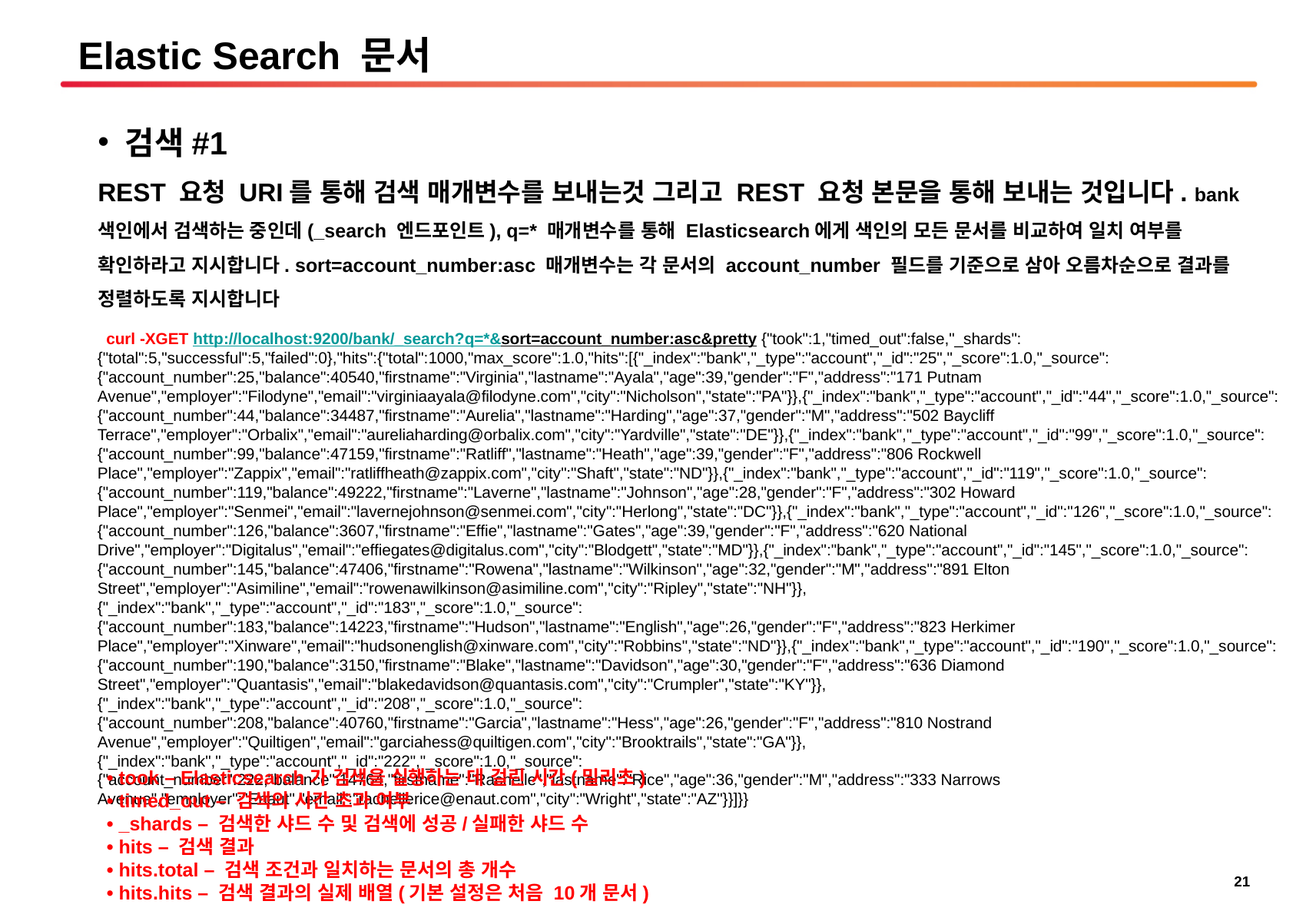

# Elastic Search 문서

검색#1
REST 요청 URI를 통해 검색 매개변수를 보내는것 그리고 REST 요청 본문을 통해 보내는 것입니다. bank 색인에서 검색하는 중인데(_search 엔드포인트), q=* 매개변수를 통해 Elasticsearch에게 색인의 모든 문서를 비교하여 일치 여부를 확인하라고 지시합니다. sort=account_number:asc 매개변수는 각 문서의 account_number 필드를 기준으로 삼아 오름차순으로 결과를 정렬하도록 지시합니다
  curl -XGET http://localhost:9200/bank/_search?q=*&sort=account_number:asc&pretty {"took":1,"timed_out":false,"_shards":{"total":5,"successful":5,"failed":0},"hits":{"total":1000,"max_score":1.0,"hits":[{"_index":"bank","_type":"account","_id":"25","_score":1.0,"_source":{"account_number":25,"balance":40540,"firstname":"Virginia","lastname":"Ayala","age":39,"gender":"F","address":"171 Putnam Avenue","employer":"Filodyne","email":"virginiaayala@filodyne.com","city":"Nicholson","state":"PA"}},{"_index":"bank","_type":"account","_id":"44","_score":1.0,"_source":{"account_number":44,"balance":34487,"firstname":"Aurelia","lastname":"Harding","age":37,"gender":"M","address":"502 Baycliff Terrace","employer":"Orbalix","email":"aureliaharding@orbalix.com","city":"Yardville","state":"DE"}},{"_index":"bank","_type":"account","_id":"99","_score":1.0,"_source":{"account_number":99,"balance":47159,"firstname":"Ratliff","lastname":"Heath","age":39,"gender":"F","address":"806 Rockwell Place","employer":"Zappix","email":"ratliffheath@zappix.com","city":"Shaft","state":"ND"}},{"_index":"bank","_type":"account","_id":"119","_score":1.0,"_source":{"account_number":119,"balance":49222,"firstname":"Laverne","lastname":"Johnson","age":28,"gender":"F","address":"302 Howard Place","employer":"Senmei","email":"lavernejohnson@senmei.com","city":"Herlong","state":"DC"}},{"_index":"bank","_type":"account","_id":"126","_score":1.0,"_source":{"account_number":126,"balance":3607,"firstname":"Effie","lastname":"Gates","age":39,"gender":"F","address":"620 National Drive","employer":"Digitalus","email":"effiegates@digitalus.com","city":"Blodgett","state":"MD"}},{"_index":"bank","_type":"account","_id":"145","_score":1.0,"_source":{"account_number":145,"balance":47406,"firstname":"Rowena","lastname":"Wilkinson","age":32,"gender":"M","address":"891 Elton Street","employer":"Asimiline","email":"rowenawilkinson@asimiline.com","city":"Ripley","state":"NH"}},{"_index":"bank","_type":"account","_id":"183","_score":1.0,"_source":{"account_number":183,"balance":14223,"firstname":"Hudson","lastname":"English","age":26,"gender":"F","address":"823 Herkimer Place","employer":"Xinware","email":"hudsonenglish@xinware.com","city":"Robbins","state":"ND"}},{"_index":"bank","_type":"account","_id":"190","_score":1.0,"_source":{"account_number":190,"balance":3150,"firstname":"Blake","lastname":"Davidson","age":30,"gender":"F","address":"636 Diamond Street","employer":"Quantasis","email":"blakedavidson@quantasis.com","city":"Crumpler","state":"KY"}},{"_index":"bank","_type":"account","_id":"208","_score":1.0,"_source":{"account_number":208,"balance":40760,"firstname":"Garcia","lastname":"Hess","age":26,"gender":"F","address":"810 Nostrand Avenue","employer":"Quiltigen","email":"garciahess@quiltigen.com","city":"Brooktrails","state":"GA"}},{"_index":"bank","_type":"account","_id":"222","_score":1.0,"_source":{"account_number":222,"balance":14764,"firstname":"Rachelle","lastname":"Rice","age":36,"gender":"M","address":"333 Narrows Avenue","employer":"Enaut","email":"rachellerice@enaut.com","city":"Wright","state":"AZ"}}]}}

• took – Elasticsearch가 검색을 실행하는 데 걸린 시간(밀리초)
• timed_out – 검색의 시간 초과 여부
• _shards – 검색한 샤드 수 및 검색에 성공/실패한 샤드 수
• hits – 검색 결과
• hits.total – 검색 조건과 일치하는 문서의 총 개수
• hits.hits – 검색 결과의 실제 배열(기본 설정은 처음 10개 문서)